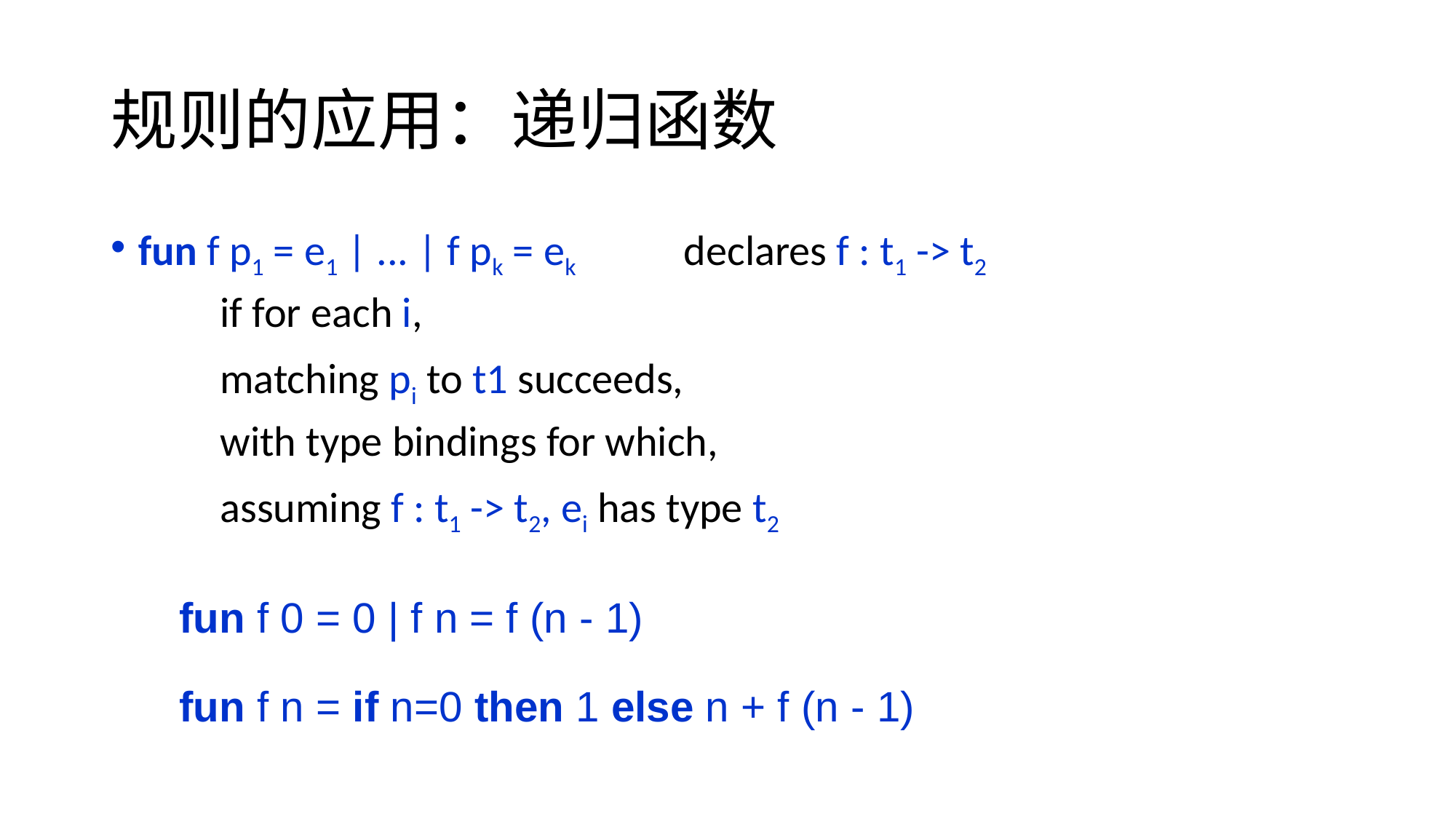

# 规则的应用：递归函数
fun f p1 = e1 | ... | f pk = ek 	declares f : t1 -> t2
	if for each i,
	matching pi to t1 succeeds,
	with type bindings for which,
	assuming f : t1 -> t2, ei has type t2
fun f 0 = 0 | f n = f (n - 1)
fun f n = if n=0 then 1 else n + f (n - 1)